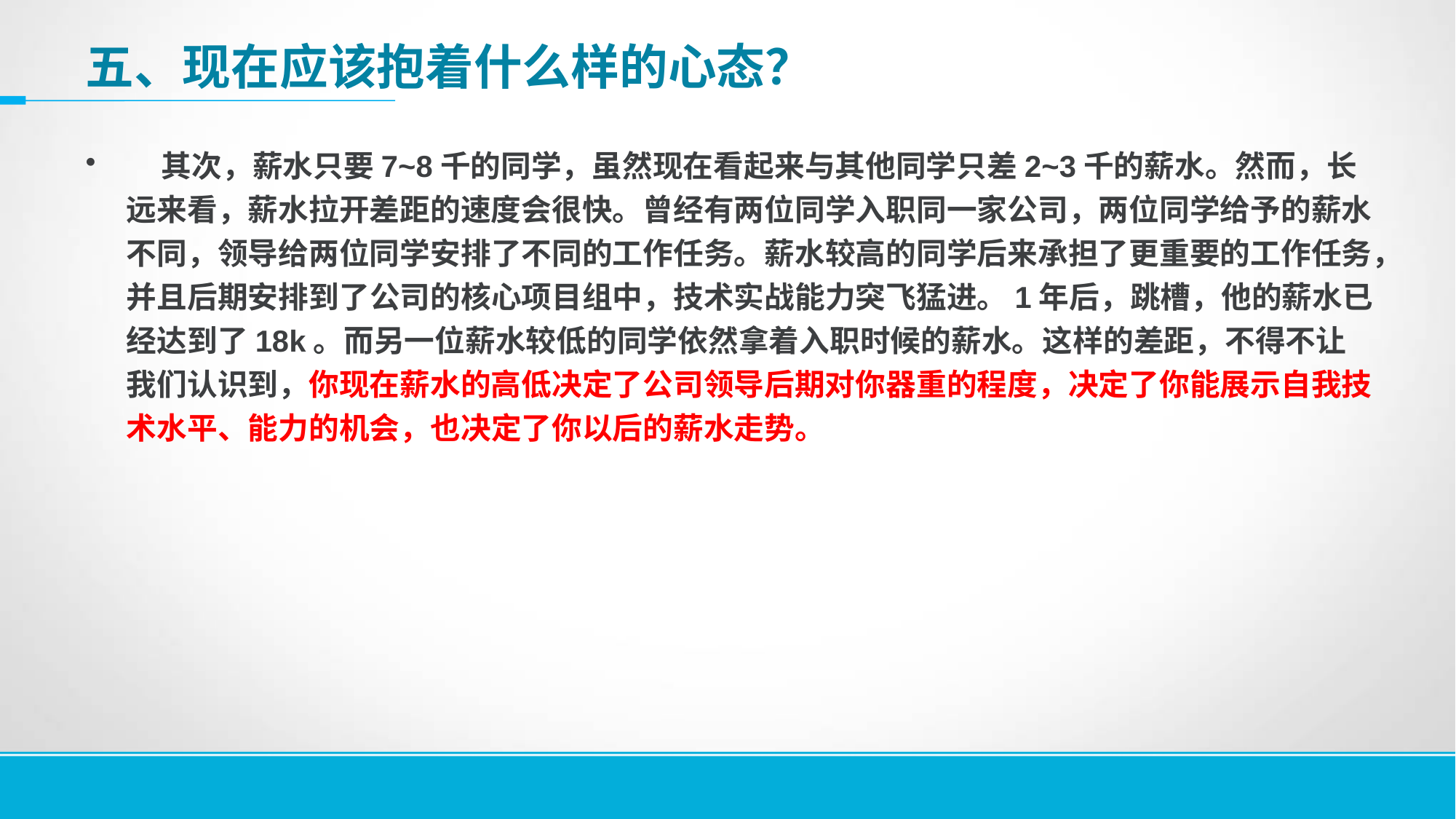

# 五、现在应该抱着什么样的心态？
    其次，薪水只要7~8千的同学，虽然现在看起来与其他同学只差2~3千的薪水。然而，长远来看，薪水拉开差距的速度会很快。曾经有两位同学入职同一家公司，两位同学给予的薪水不同，领导给两位同学安排了不同的工作任务。薪水较高的同学后来承担了更重要的工作任务，并且后期安排到了公司的核心项目组中，技术实战能力突飞猛进。1年后，跳槽，他的薪水已经达到了18k。而另一位薪水较低的同学依然拿着入职时候的薪水。这样的差距，不得不让我们认识到，你现在薪水的高低决定了公司领导后期对你器重的程度，决定了你能展示自我技术水平、能力的机会，也决定了你以后的薪水走势。